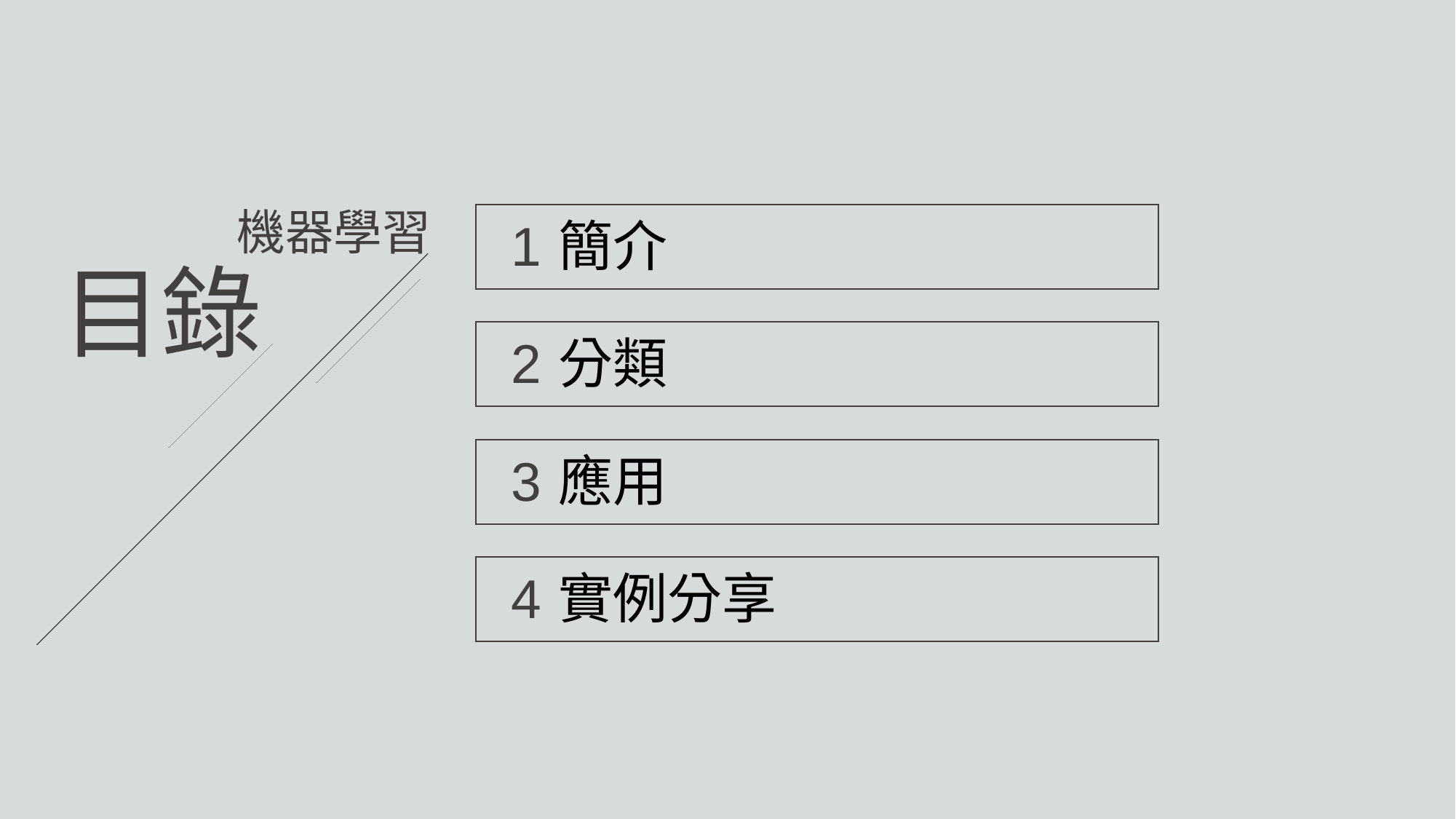

機器學習

1
簡介
目錄

2
分類

3
應用

4
實例分享